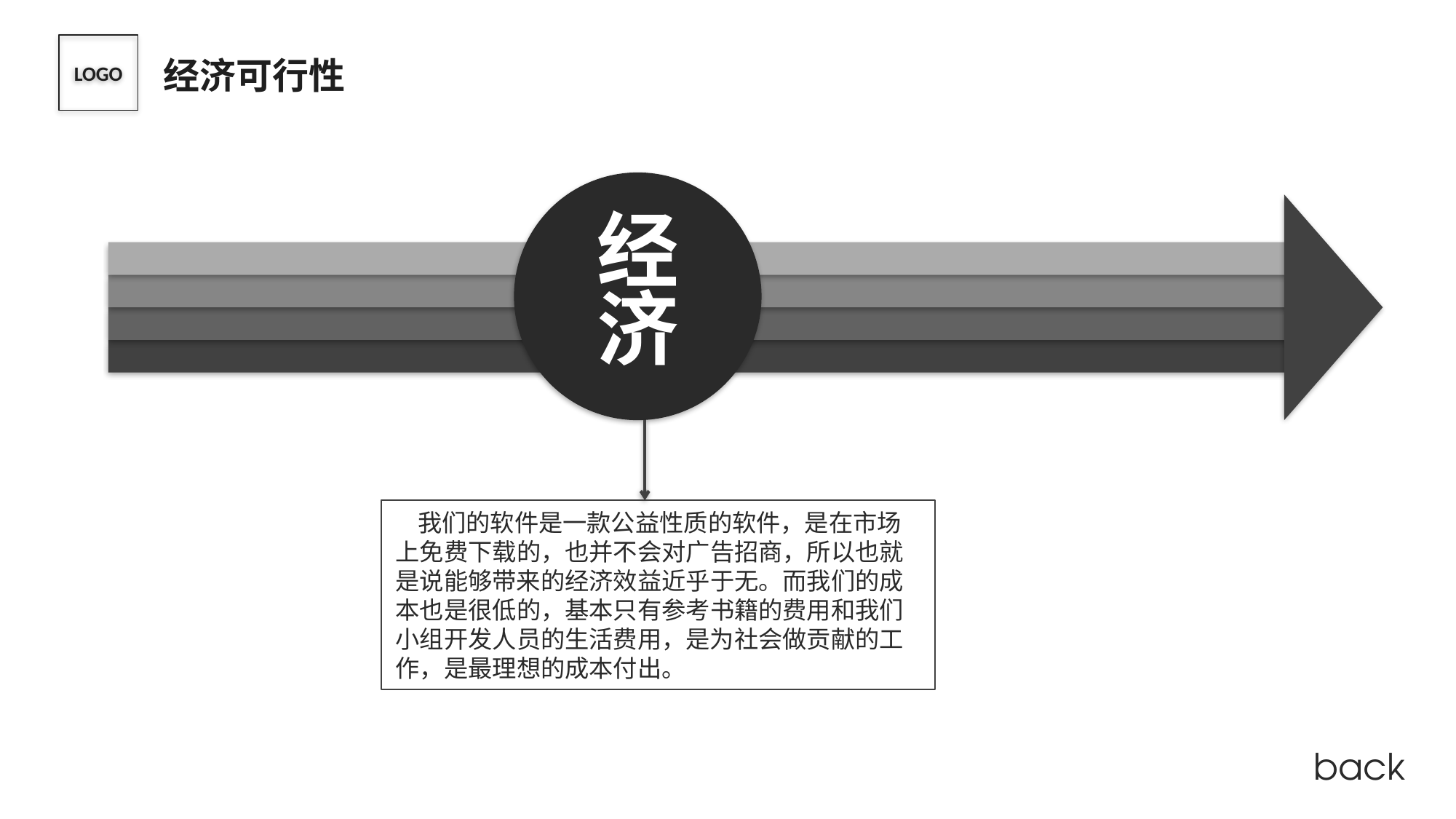

LOGO
经济可行性
经济

   我们的软件是一款公益性质的软件，是在市场上免费下载的，也并不会对广告招商，所以也就是说能够带来的经济效益近乎于无。而我们的成本也是很低的，基本只有参考书籍的费用和我们小组开发人员的生活费用，是为社会做贡献的工作，是最理想的成本付出。
back